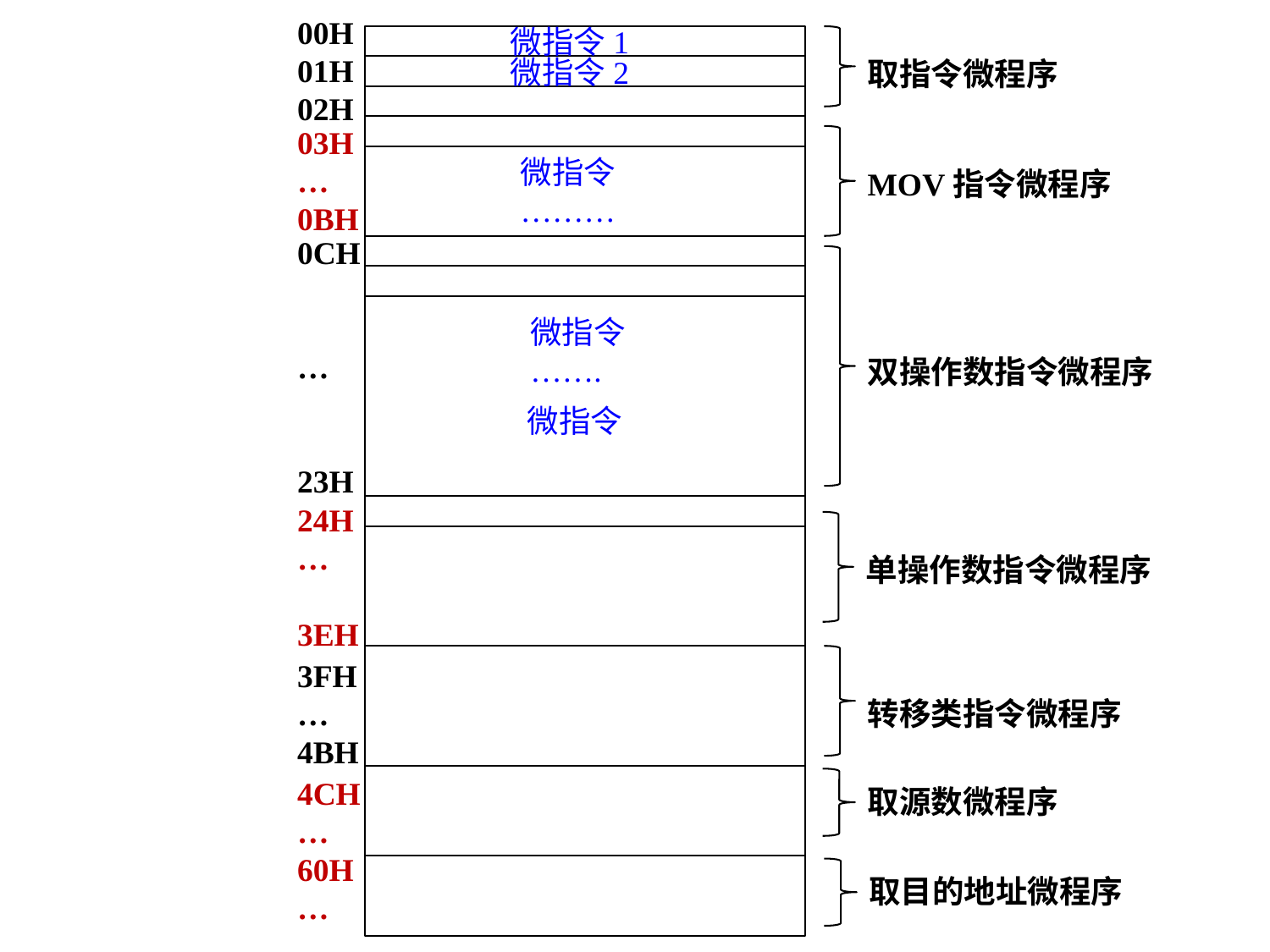

00H
01H
02H
微指令1

微指令2
取指令微程序
03H
…
0BH

微指令
………
MOV指令微程序
0CH

…

23H

微指令
…….
双操作数指令微程序
微指令
24H
…

3EH

单操作数指令微程序

3FH
…
4BH
转移类指令微程序
4CH
…
60H
…

取源数微程序

取目的地址微程序